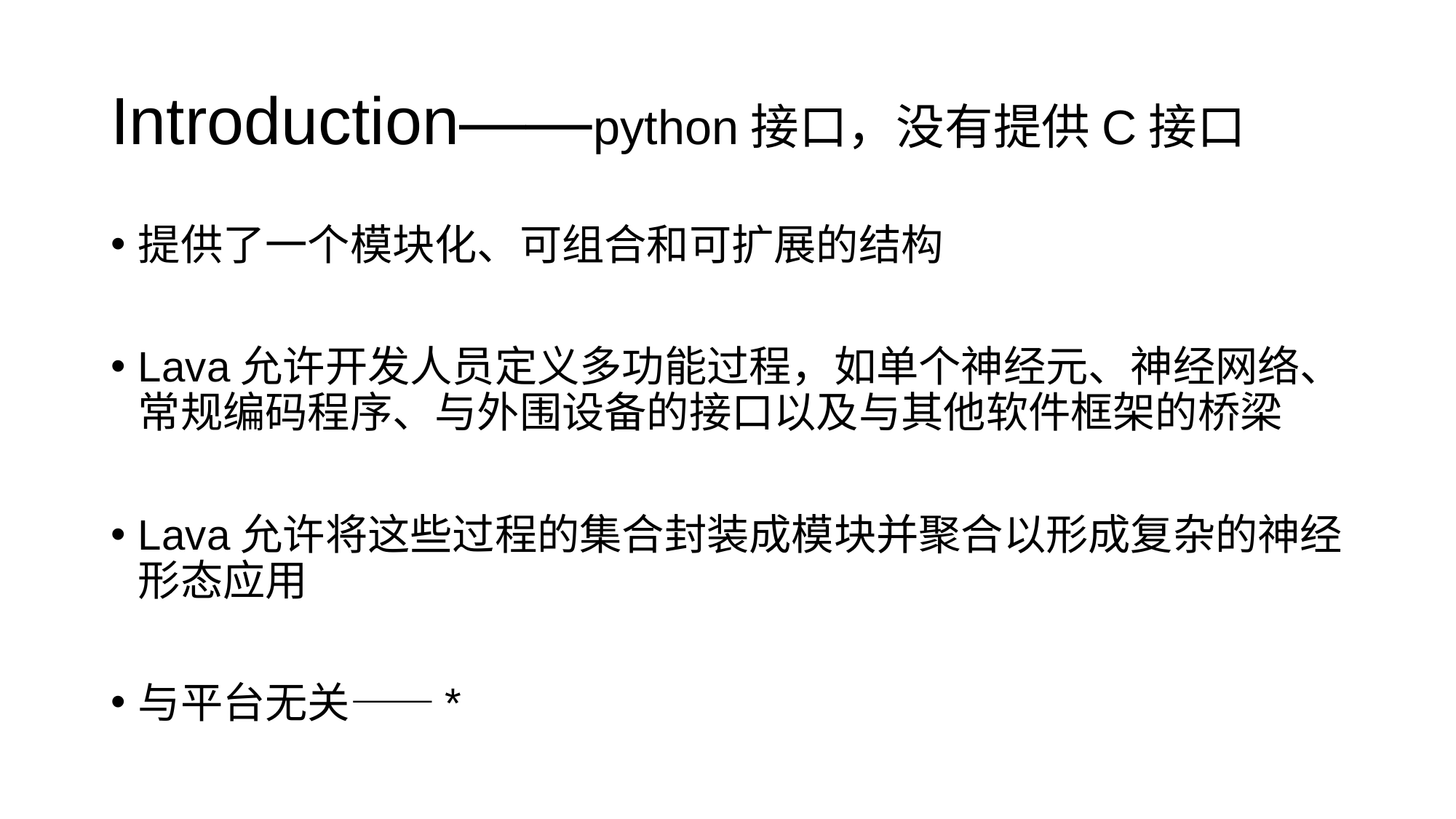

# Introduction——python接口，没有提供C接口
提供了一个模块化、可组合和可扩展的结构

Lava允许开发人员定义多功能过程，如单个神经元、神经网络、常规编码程序、与外围设备的接口以及与其他软件框架的桥梁

Lava允许将这些过程的集合封装成模块并聚合以形成复杂的神经形态应用

与平台无关——*